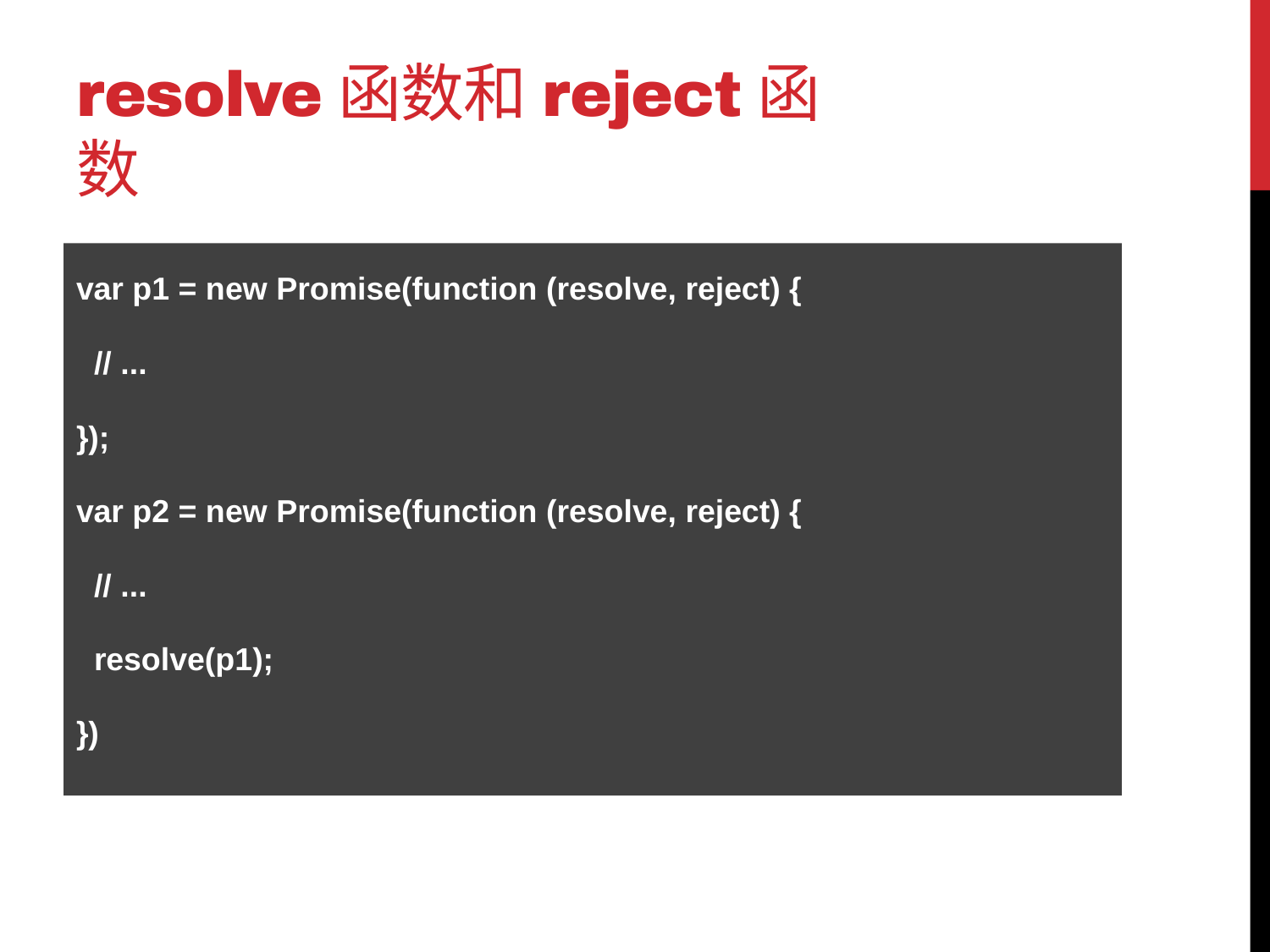

# resolve函数和reject函数
var p1 = new Promise(function (resolve, reject) {
  // ...
});
var p2 = new Promise(function (resolve, reject) {
  // ...
  resolve(p1);
})